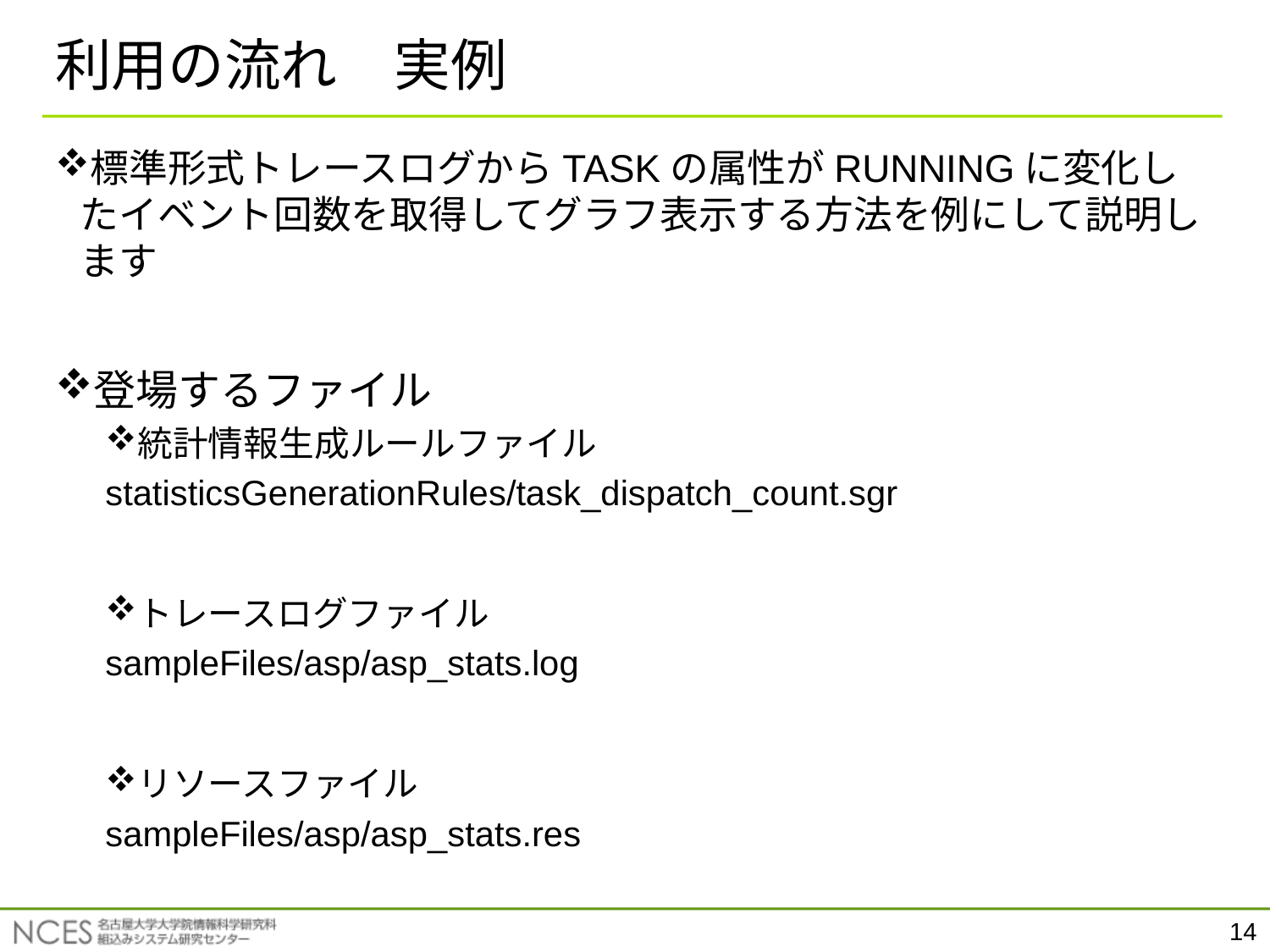

# 利用の流れ　実例
標準形式トレースログからTASKの属性がRUNNINGに変化したイベント回数を取得してグラフ表示する方法を例にして説明します

登場するファイル
統計情報生成ルールファイル
statisticsGenerationRules/task_dispatch_count.sgr

トレースログファイル
sampleFiles/asp/asp_stats.log

リソースファイル
sampleFiles/asp/asp_stats.res

14